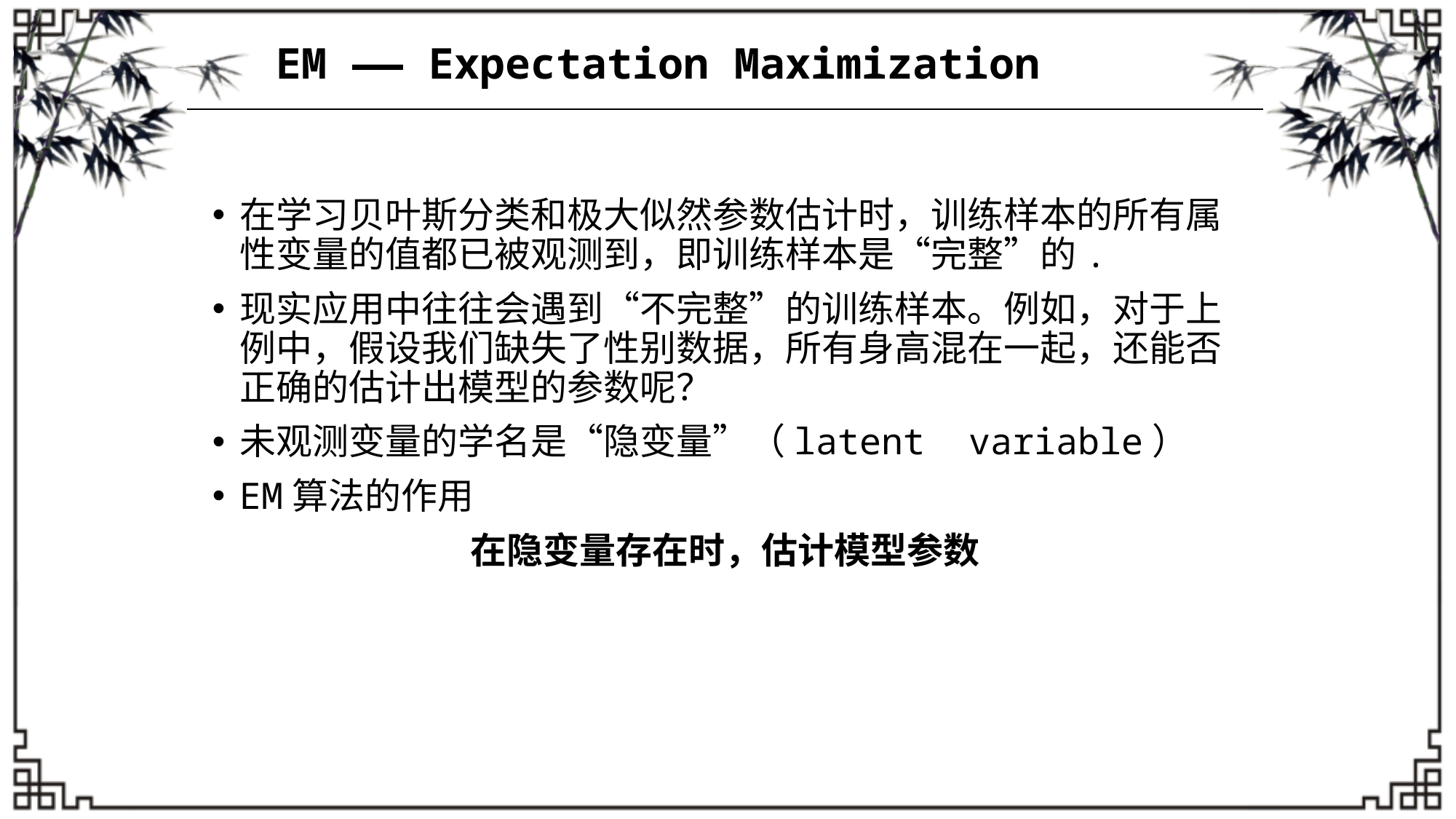

EM —— Expectation Maximization
在学习贝叶斯分类和极大似然参数估计时，训练样本的所有属性变量的值都已被观测到，即训练样本是“完整”的.
现实应用中往往会遇到“不完整”的训练样本。例如，对于上例中，假设我们缺失了性别数据，所有身高混在一起，还能否正确的估计出模型的参数呢？
未观测变量的学名是“隐变量”（latent  variable）
EM算法的作用
在隐变量存在时，估计模型参数